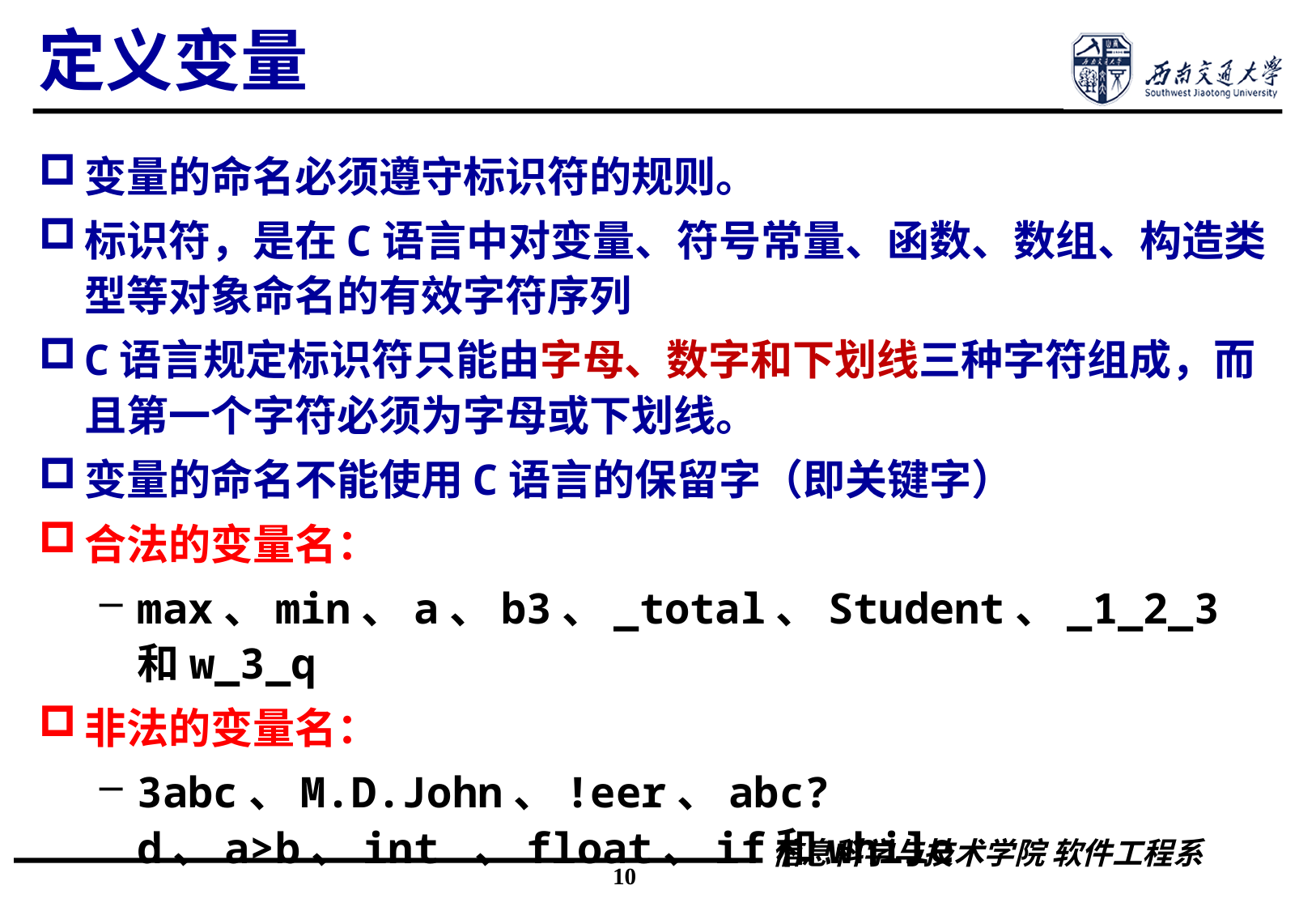

# 定义变量
变量的命名必须遵守标识符的规则。
标识符，是在C语言中对变量、符号常量、函数、数组、构造类型等对象命名的有效字符序列
C语言规定标识符只能由字母、数字和下划线三种字符组成，而且第一个字符必须为字母或下划线。
变量的命名不能使用C语言的保留字（即关键字）
合法的变量名：
max、min、a、b3、_total、Student、_1_2_3和w_3_q
非法的变量名：
3abc、M.D.John、!eer、abc?d、a>b、int 、float、if和while
10